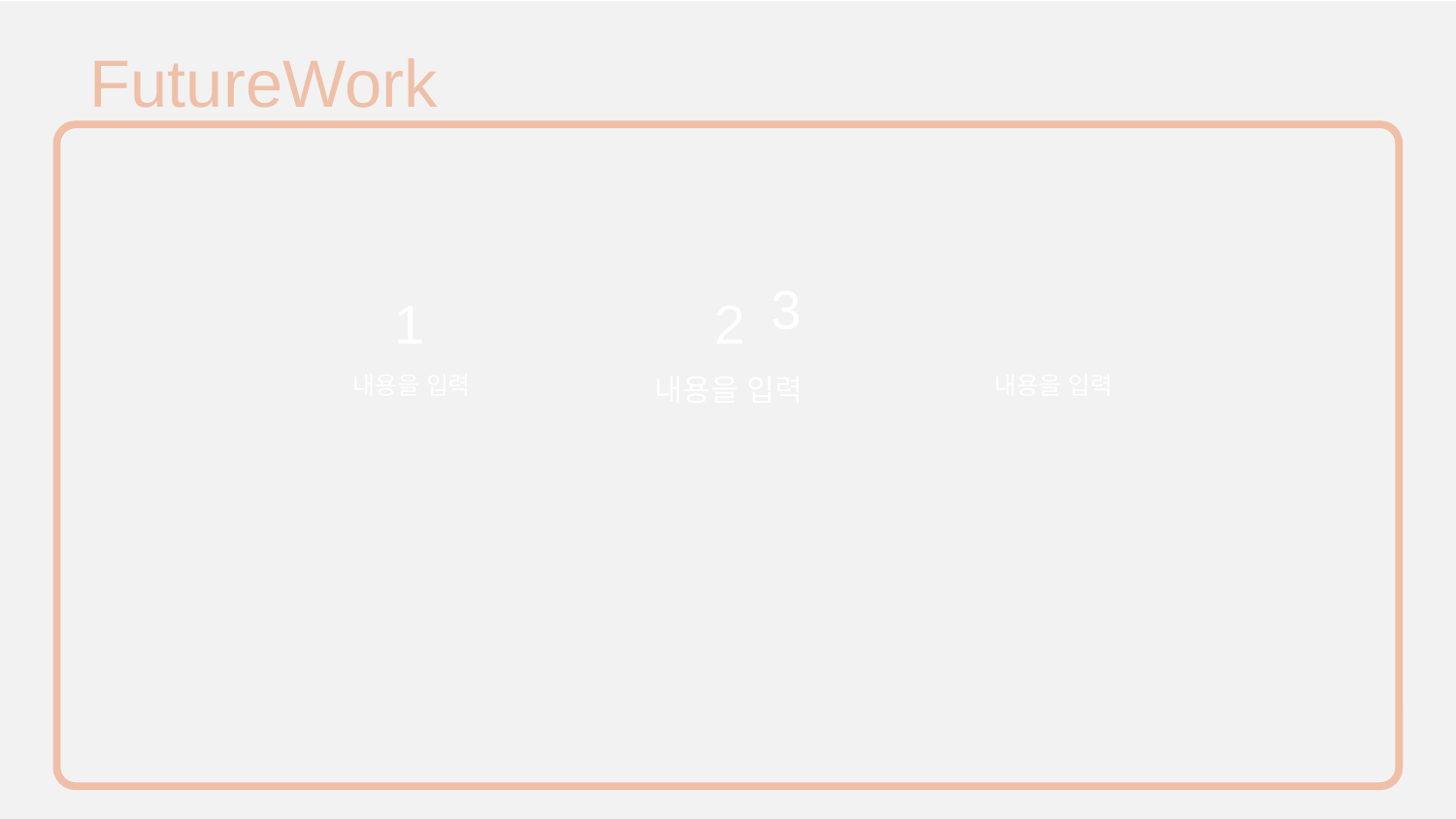

FutureWork

3
1
2
내용을 입력
내용을 입력
내용을 입력